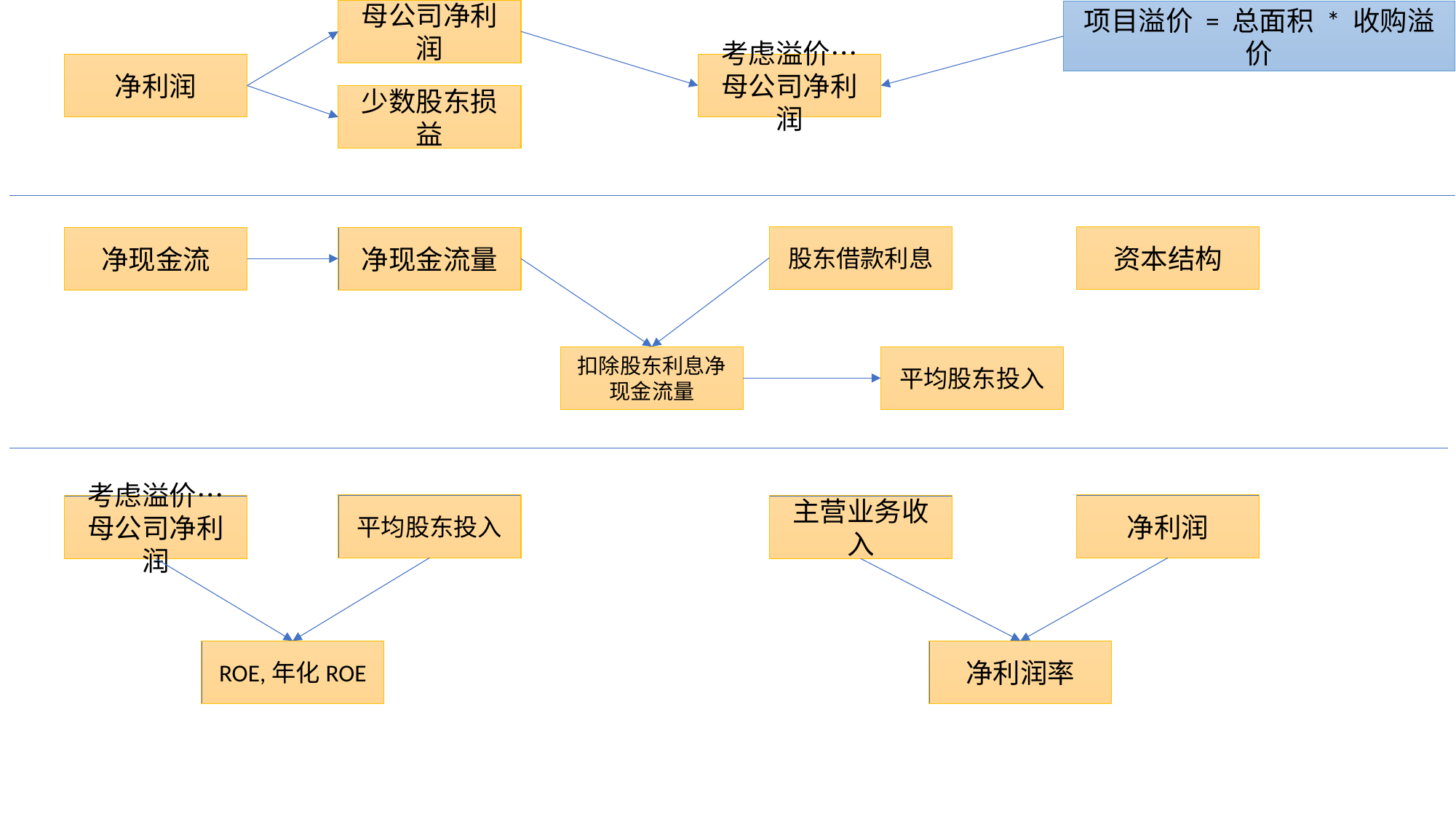

母公司净利润
项目溢价 = 总面积 * 收购溢价
考虑溢价…母公司净利润
净利润
少数股东损益
股东借款利息
资本结构
净现金流
净现金流量
平均股东投入
扣除股东利息净现金流量
净利润
平均股东投入
考虑溢价…母公司净利润
主营业务收入
ROE,年化ROE
净利润率